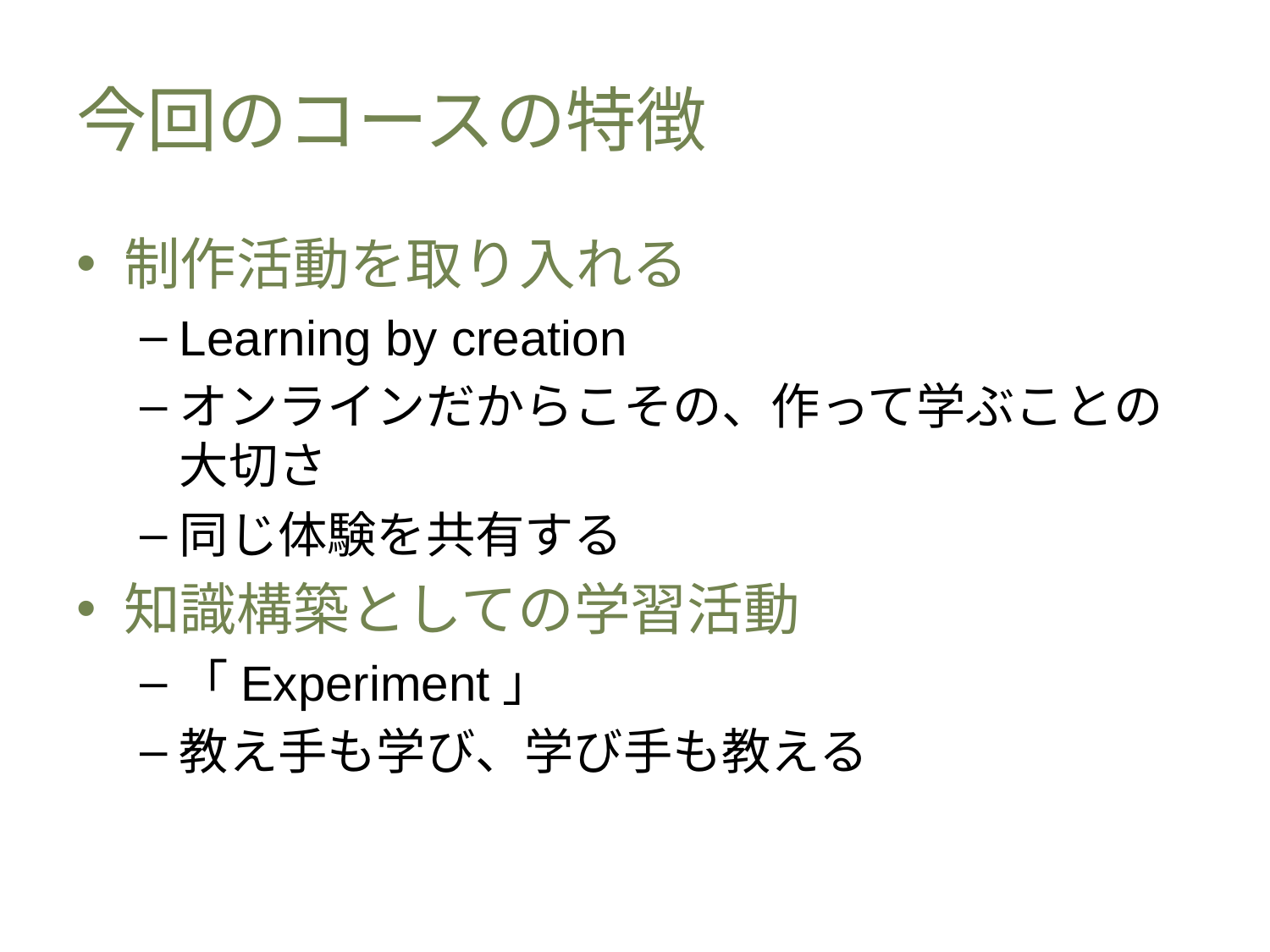

# 今回のコースの特徴
制作活動を取り入れる
Learning by creation
オンラインだからこその、作って学ぶことの
大切さ
同じ体験を共有する
知識構築としての学習活動
「Experiment」
教え手も学び、学び手も教える